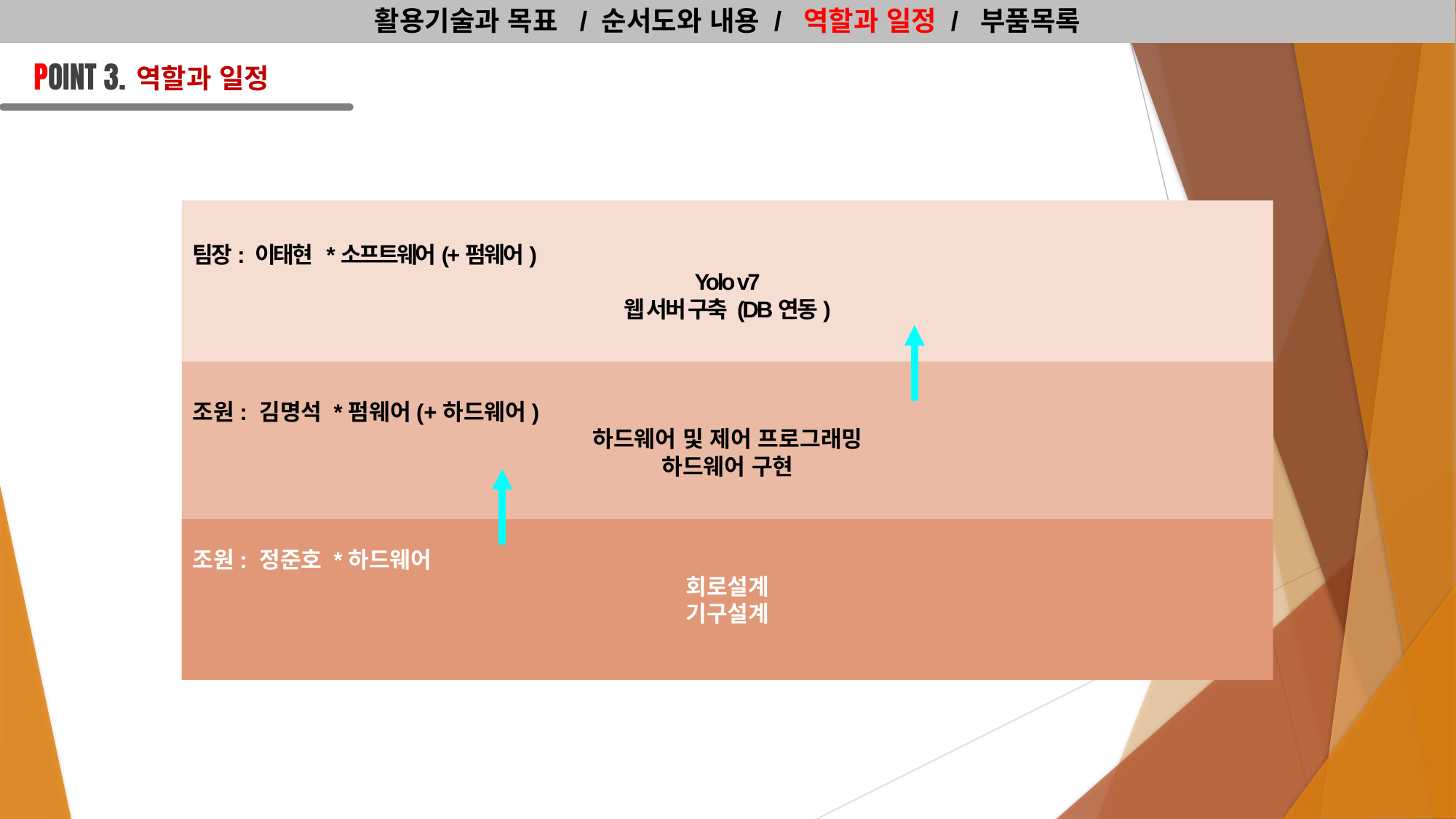

활용기술과 목표  / 순서도와 내용 /  역할과 일정 /  부품목록
POINT 3.
역할과 일정
팀장: 이태현  *소프트웨어(+펌웨어)
Yolo v7
웹 서버 구축 (DB연동)
조원: 김명석 *펌웨어(+하드웨어)
하드웨어 및 제어 프로그래밍
하드웨어 구현
조원: 정준호 *하드웨어
회로설계
기구설계